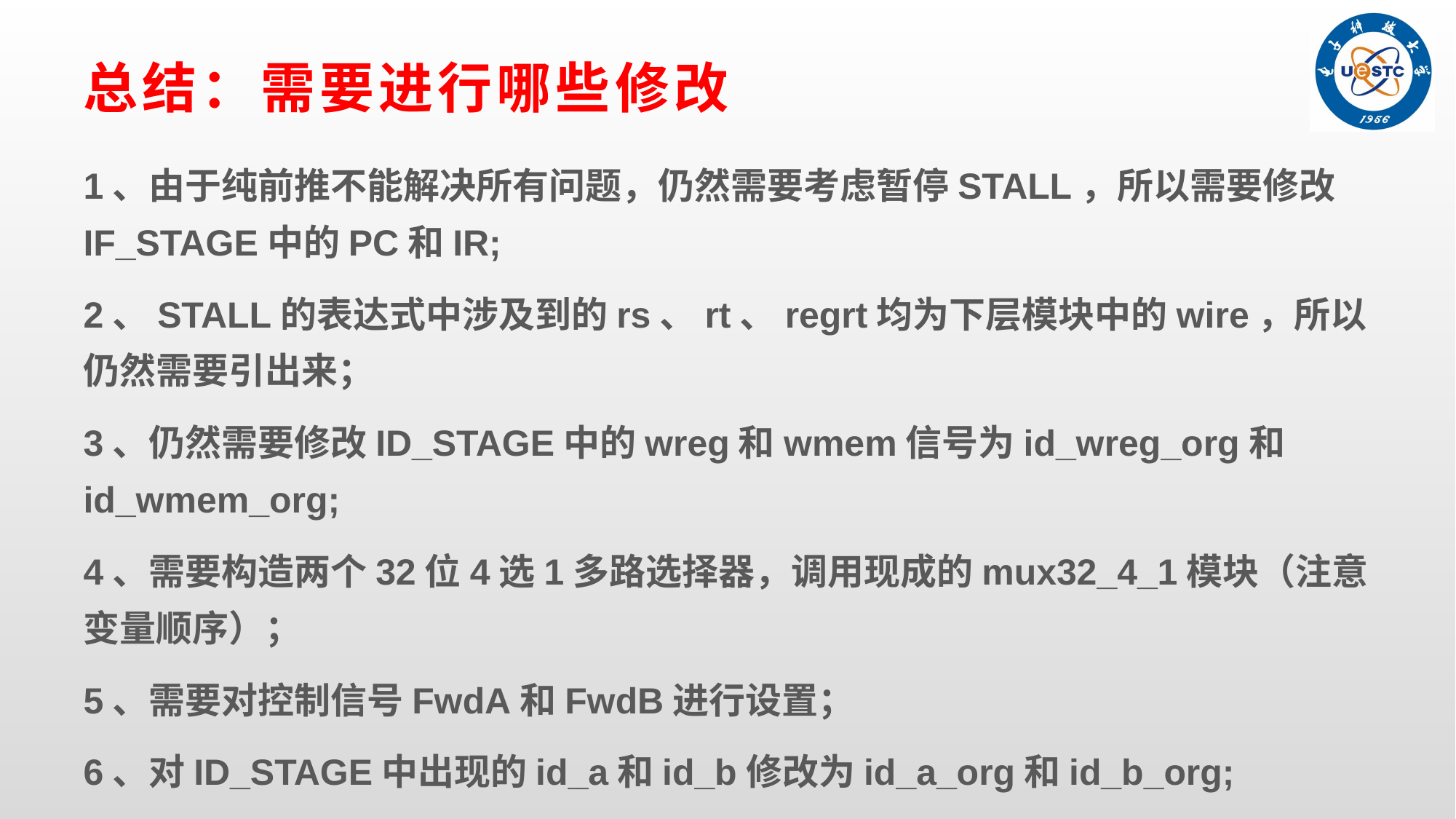

# 总结：需要进行哪些修改
1、由于纯前推不能解决所有问题，仍然需要考虑暂停STALL，所以需要修改IF_STAGE中的PC和IR;
2、STALL的表达式中涉及到的rs、rt、regrt均为下层模块中的wire，所以仍然需要引出来；
3、仍然需要修改ID_STAGE中的wreg和wmem信号为id_wreg_org和id_wmem_org;
4、需要构造两个32位4选1多路选择器，调用现成的mux32_4_1模块（注意变量顺序）；
5、需要对控制信号FwdA和FwdB进行设置；
6、对ID_STAGE中出现的id_a和id_b修改为id_a_org和id_b_org;